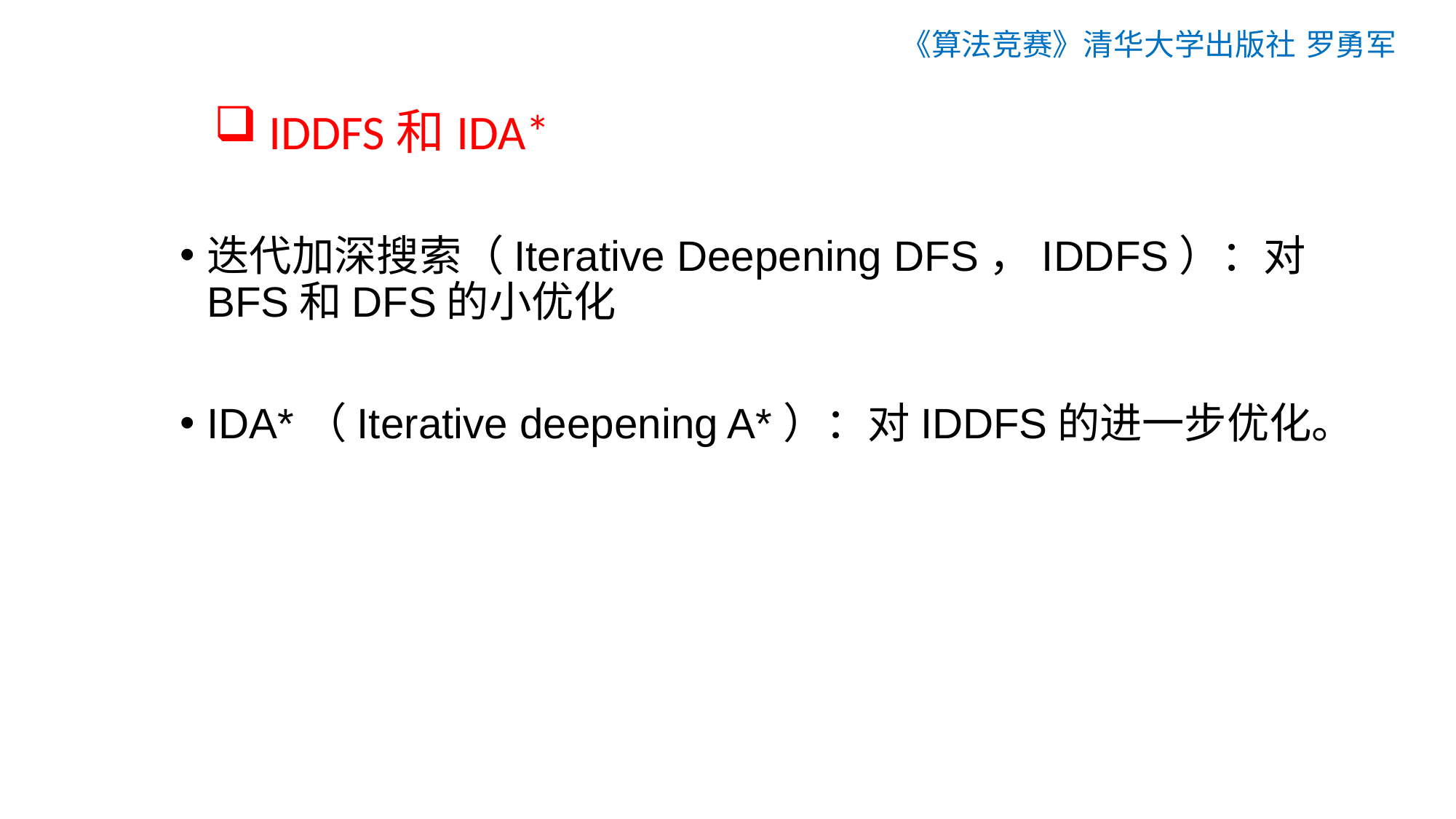

《算法竞赛》清华大学出版社 罗勇军
# IDDFS和IDA*
迭代加深搜索（Iterative Deepening DFS，IDDFS）：对BFS和DFS的小优化

IDA*（Iterative deepening A*）：对IDDFS的进一步优化。